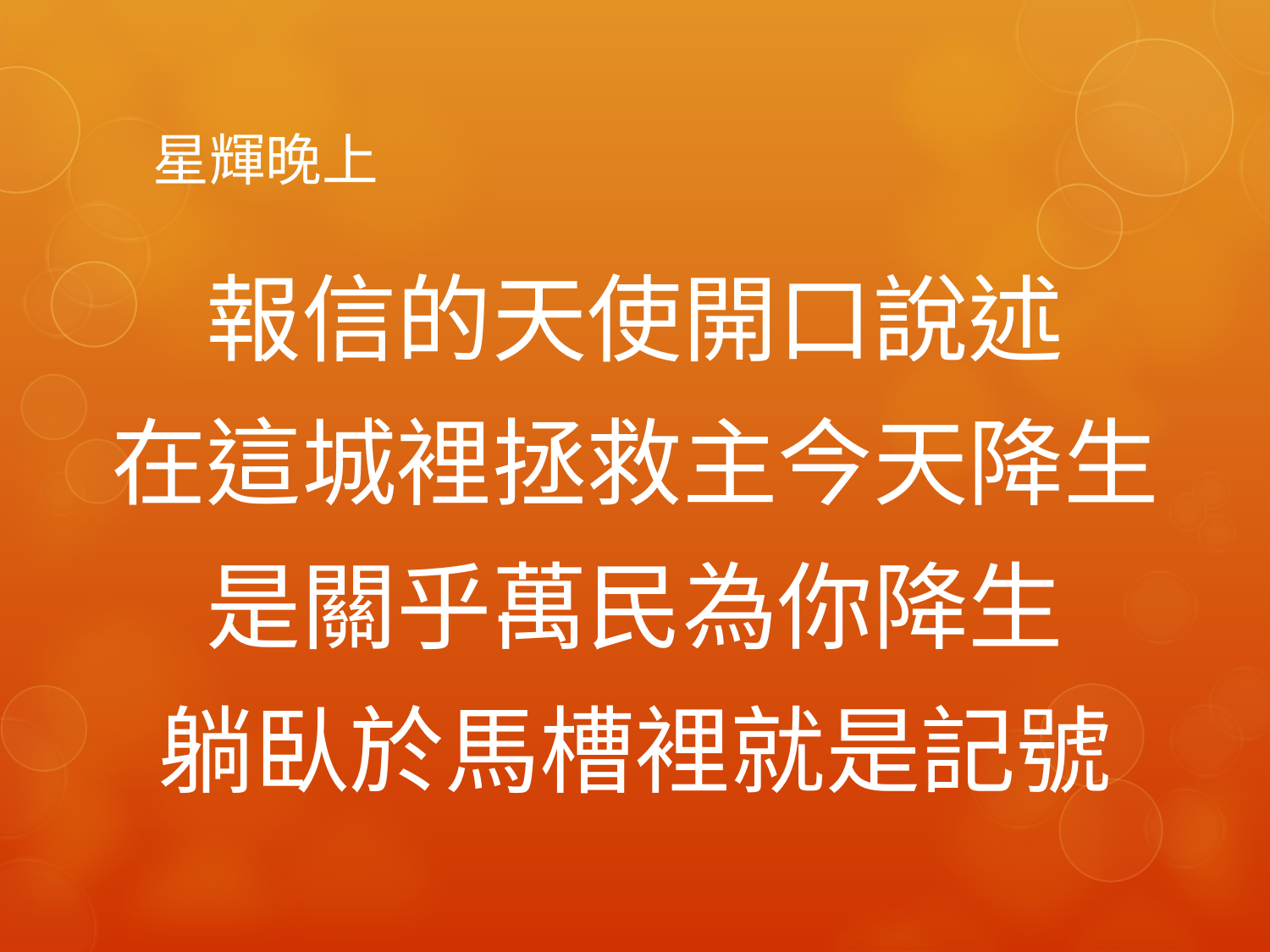

# 星輝晚上
報信的天使開口說述
在這城裡拯救主今天降生
是關乎萬民為你降生
躺臥於馬槽裡就是記號